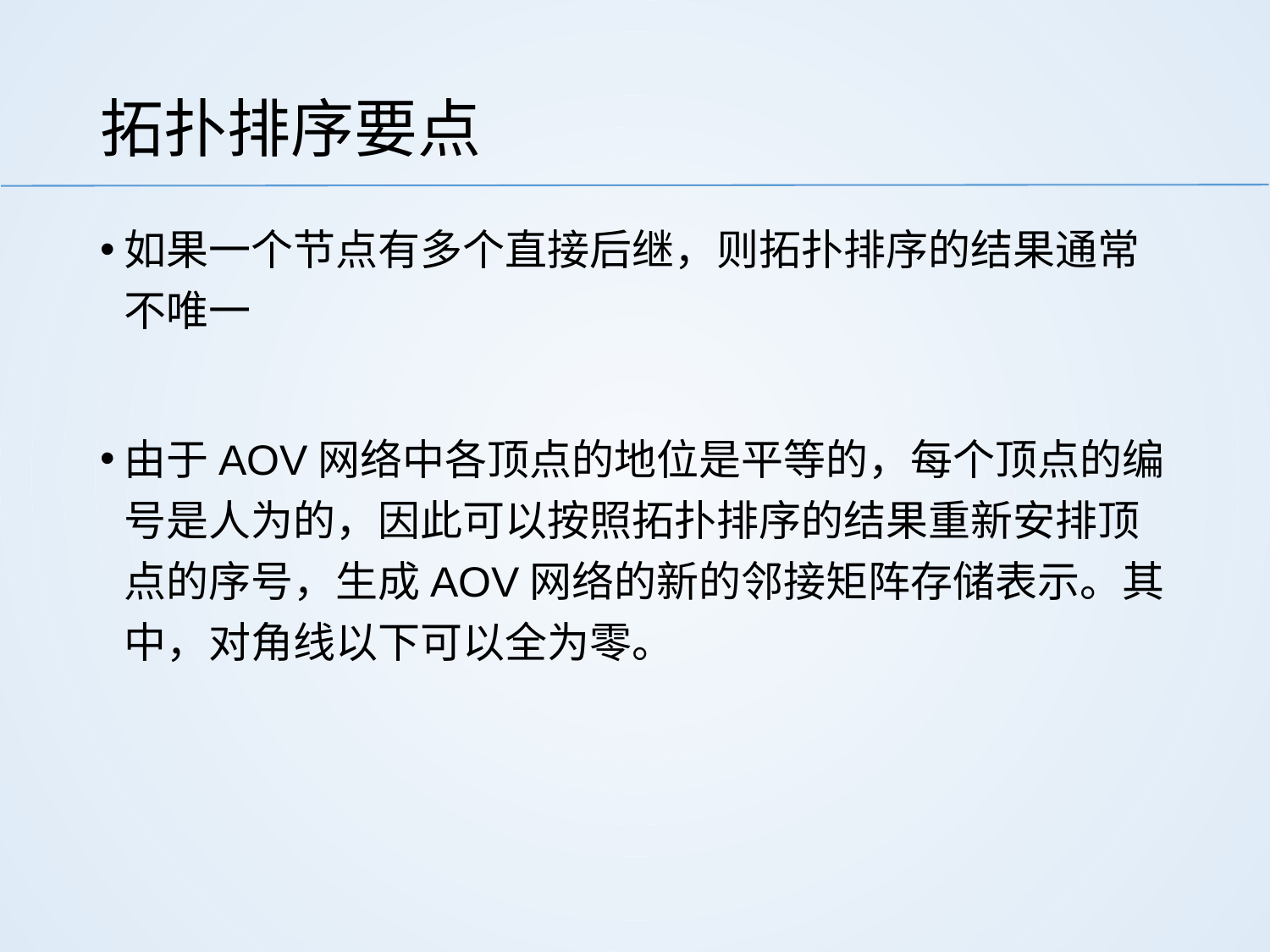

# 拓扑排序要点
如果一个节点有多个直接后继，则拓扑排序的结果通常不唯一

由于AOV网络中各顶点的地位是平等的，每个顶点的编号是人为的，因此可以按照拓扑排序的结果重新安排顶点的序号，生成AOV网络的新的邻接矩阵存储表示。其中，对角线以下可以全为零。
150